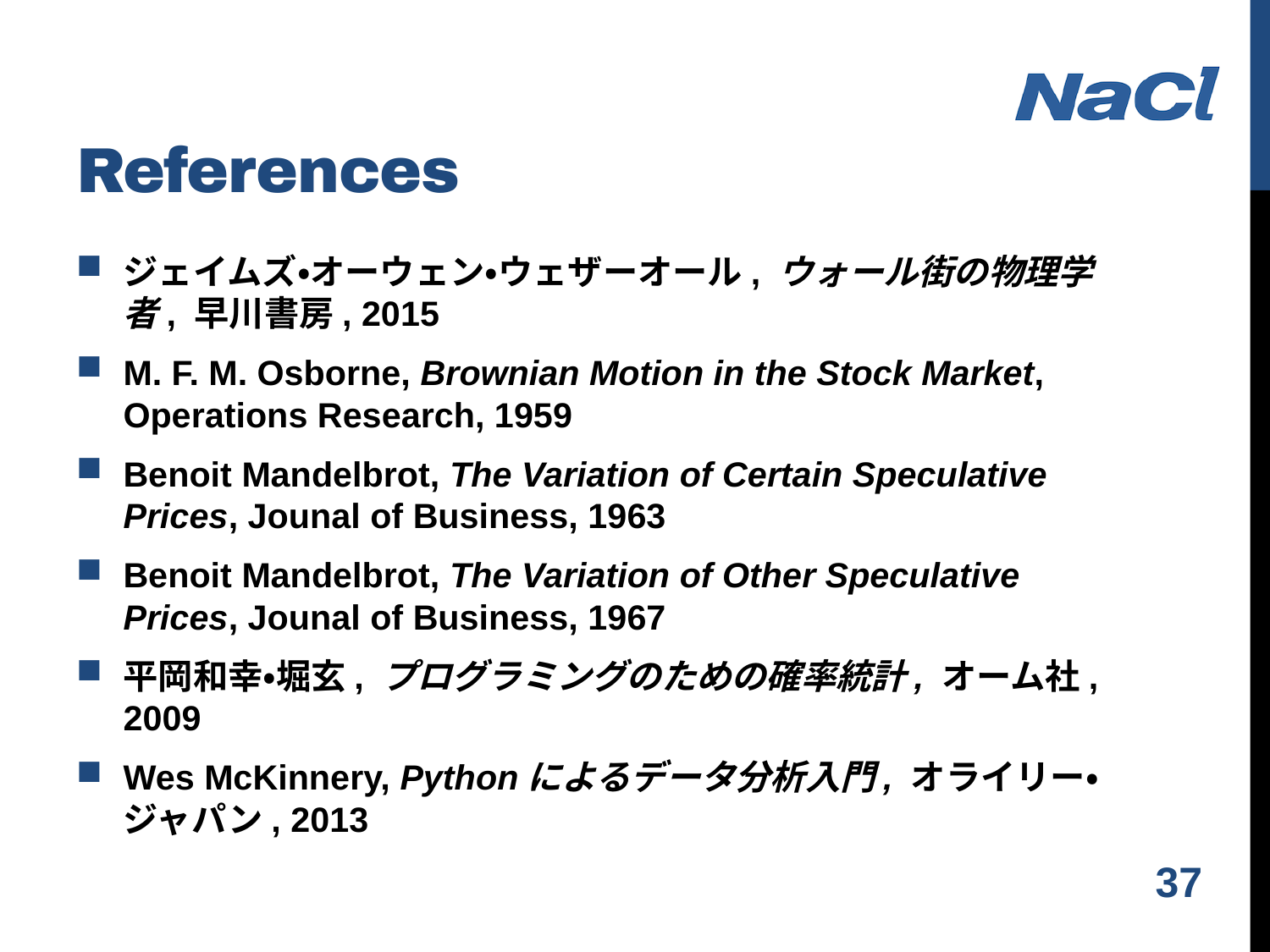

# References
ジェイムズ・オーウェン・ウェザーオール, ウォール街の物理学者, 早川書房, 2015
M. F. M. Osborne, Brownian Motion in the Stock Market,
Operations Research, 1959
Benoit Mandelbrot, The Variation of Certain Speculative Prices, Jounal of Business, 1963
Benoit Mandelbrot, The Variation of Other Speculative Prices, Jounal of Business, 1967
平岡和幸・堀玄, プログラミングのための確率統計, オーム社, 2009
Wes McKinnery, Pythonによるデータ分析入門, オライリー・ジャパン, 2013
37